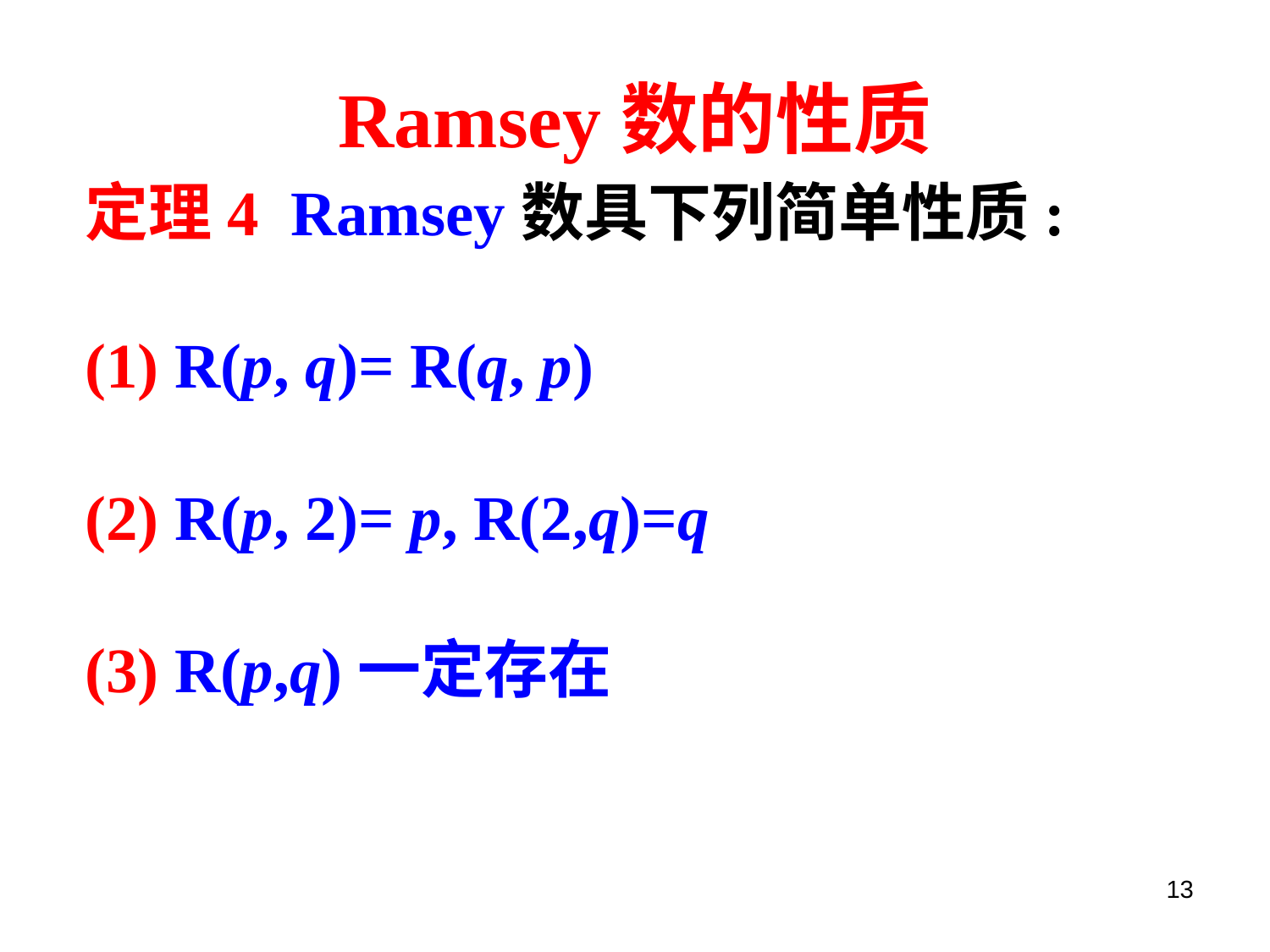

# Ramsey数的性质
定理4  Ramsey数具下列简单性质:

(1) R(p, q)= R(q, p)

(2) R(p, 2)= p, R(2,q)=q

(3) R(p,q)一定存在
13